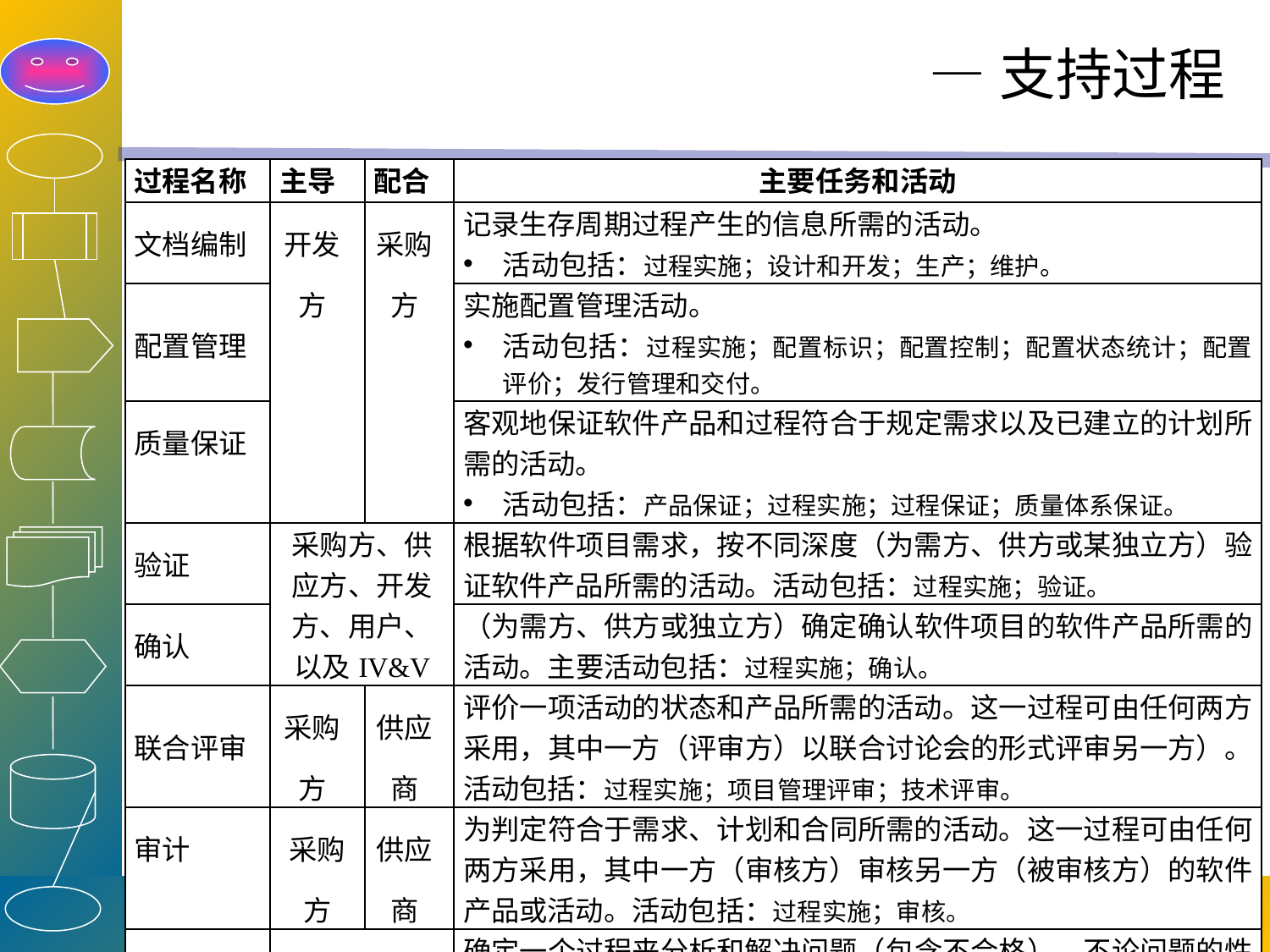

# —支持过程
| 过程名称 | 主导 | 配合 | 主要任务和活动 |
| --- | --- | --- | --- |
| 文档编制 | 开发方 | 采购方 | 记录生存周期过程产生的信息所需的活动。 活动包括：过程实施；设计和开发；生产；维护。 |
| 配置管理 |  |  | 实施配置管理活动。 活动包括：过程实施；配置标识；配置控制；配置状态统计；配置评价；发行管理和交付。 |
| 质量保证 |  |  | 客观地保证软件产品和过程符合于规定需求以及已建立的计划所需的活动。 活动包括：产品保证；过程实施；过程保证；质量体系保证。 |
| 验证 | 采购方、供应方、开发方、用户、以及IV&V |  | 根据软件项目需求，按不同深度（为需方、供方或某独立方）验证软件产品所需的活动。活动包括：过程实施；验证。 |
| 确认 |  |  | （为需方、供方或独立方）确定确认软件项目的软件产品所需的活动。主要活动包括：过程实施；确认。 |
| 联合评审 | 采购方 | 供应商 | 评价一项活动的状态和产品所需的活动。这一过程可由任何两方采用，其中一方（评审方）以联合讨论会的形式评审另一方）。活动包括：过程实施；项目管理评审；技术评审。 |
| 审计 | 采购方 | 供应商 | 为判定符合于需求、计划和合同所需的活动。这一过程可由任何两方采用，其中一方（审核方）审核另一方（被审核方）的软件产品或活动。活动包括：过程实施；审核。 |
| 问题解决 | 各方面人员 |  | 确定一个过程来分析和解决问题（包含不合格），不论问题的性质或来源如何，它们都是在实施开发、运作、维护或其它过程期间暴露出来的。主要活动：过程实施；问题解决。 |